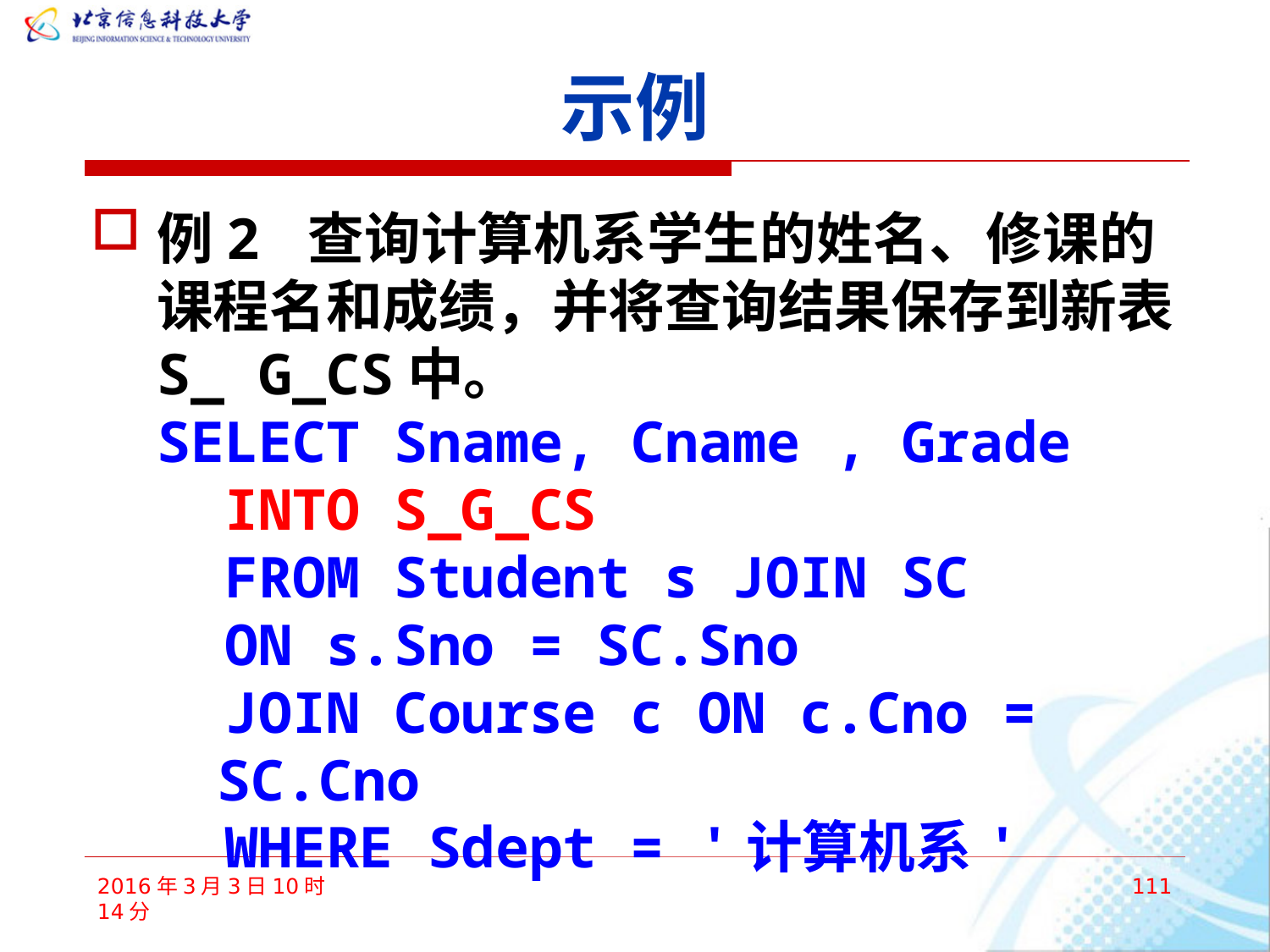

# 示例
例2 查询计算机系学生的姓名、修课的课程名和成绩，并将查询结果保存到新表S_ G_CS中。
SELECT Sname, Cname , Grade
  INTO S_G_CS
  FROM Student s JOIN SC
  ON s.Sno = SC.Sno
  JOIN Course c ON c.Cno = SC.Cno
  WHERE Sdept = '计算机系'
2016年3月3日10时14分
111